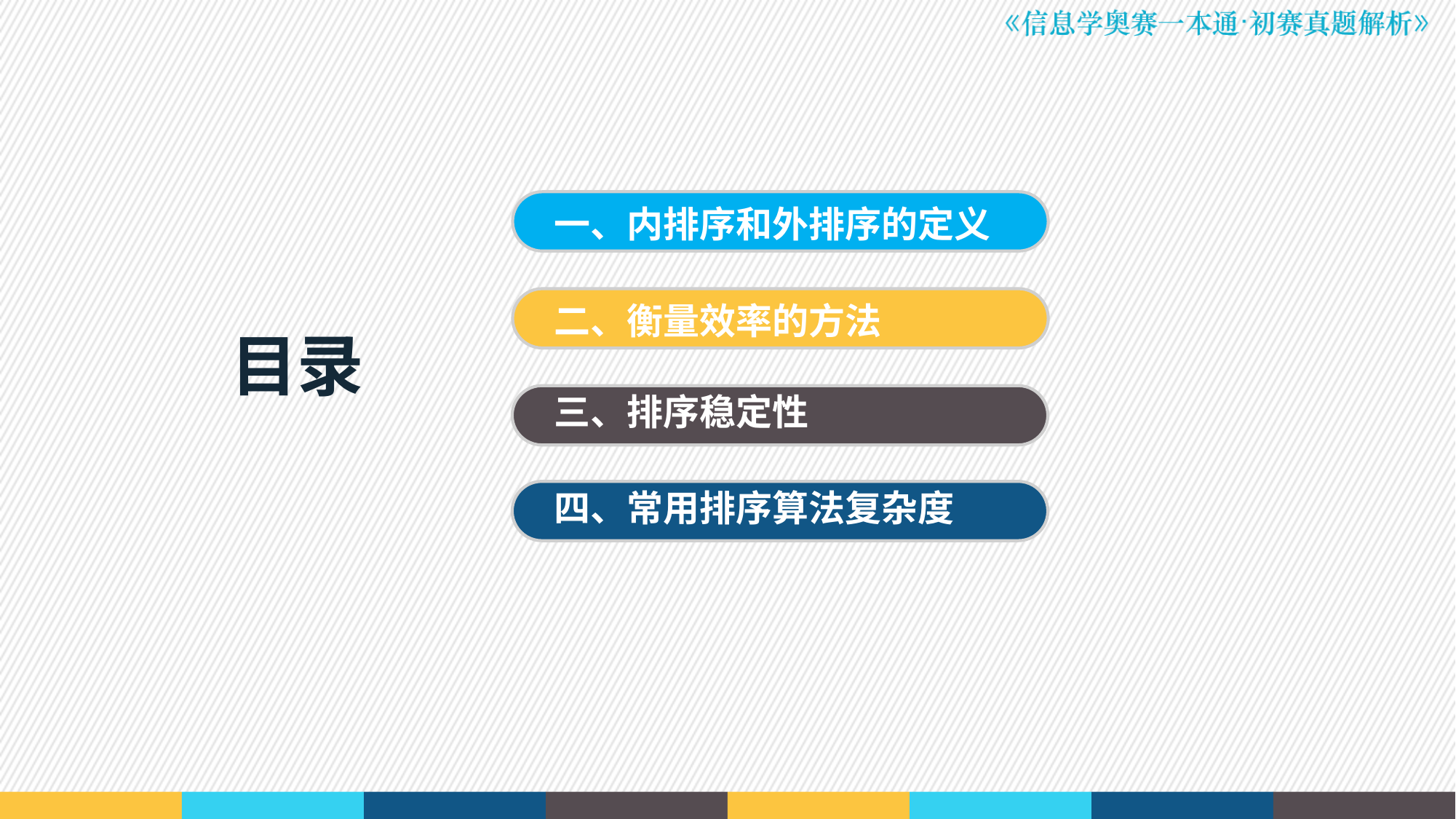

一、内排序和外排序的定义

二、衡量效率的方法
目录
三、排序稳定性

四、常用排序算法复杂度